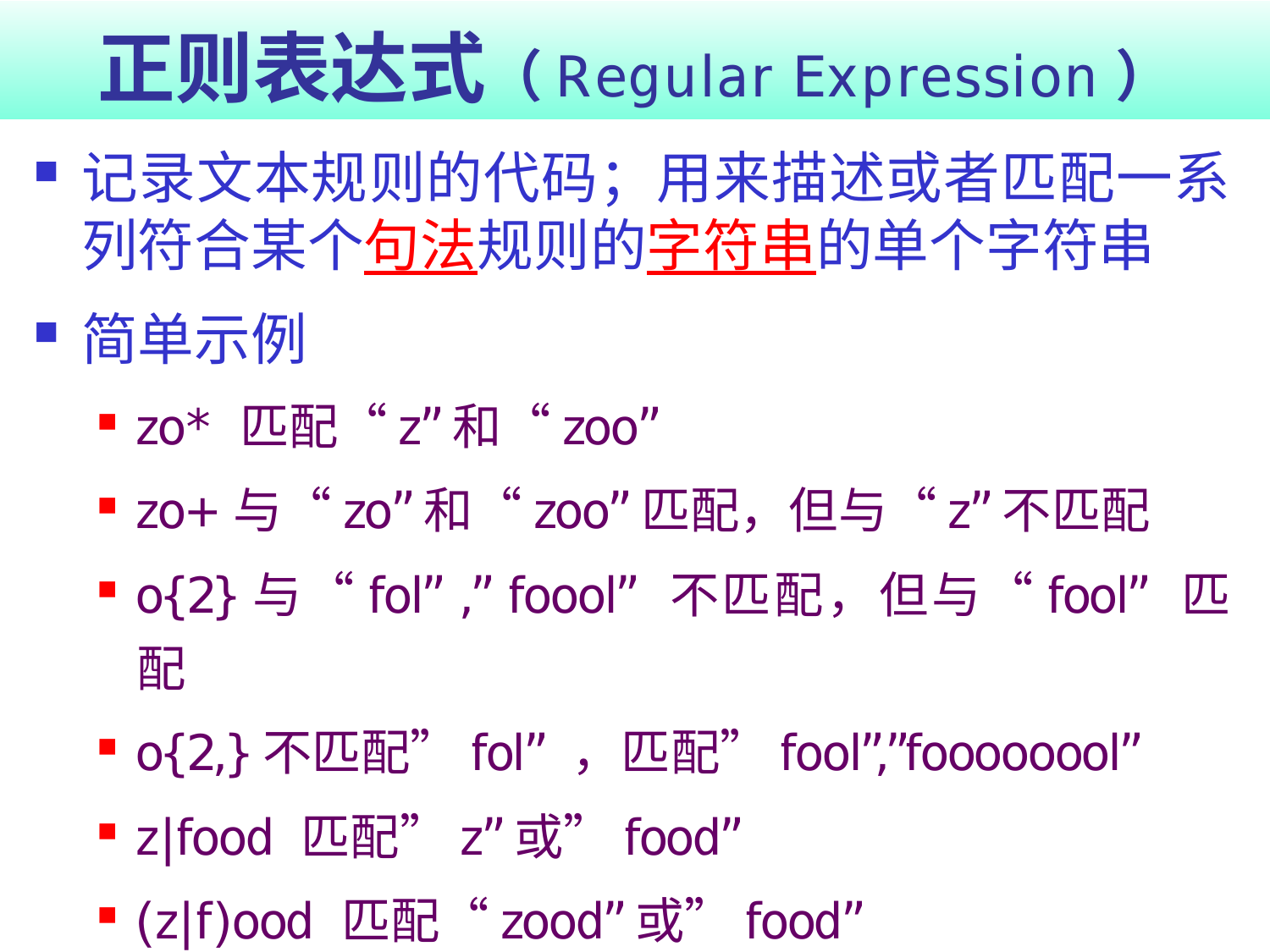

# 正则表达式（Regular Expression）
记录文本规则的代码；用来描述或者匹配一系列符合某个句法规则的字符串的单个字符串
简单示例
zo* 匹配“z”和“zoo”
zo+与“zo”和“zoo”匹配，但与“z”不匹配
o{2}与“fol” ,” foool” 不匹配，但与“fool” 匹配
o{2,}不匹配”fol” ，匹配”fool”,”foooooool”
z|food 匹配”z”或”food”
(z|f)ood 匹配“zood”或”food”